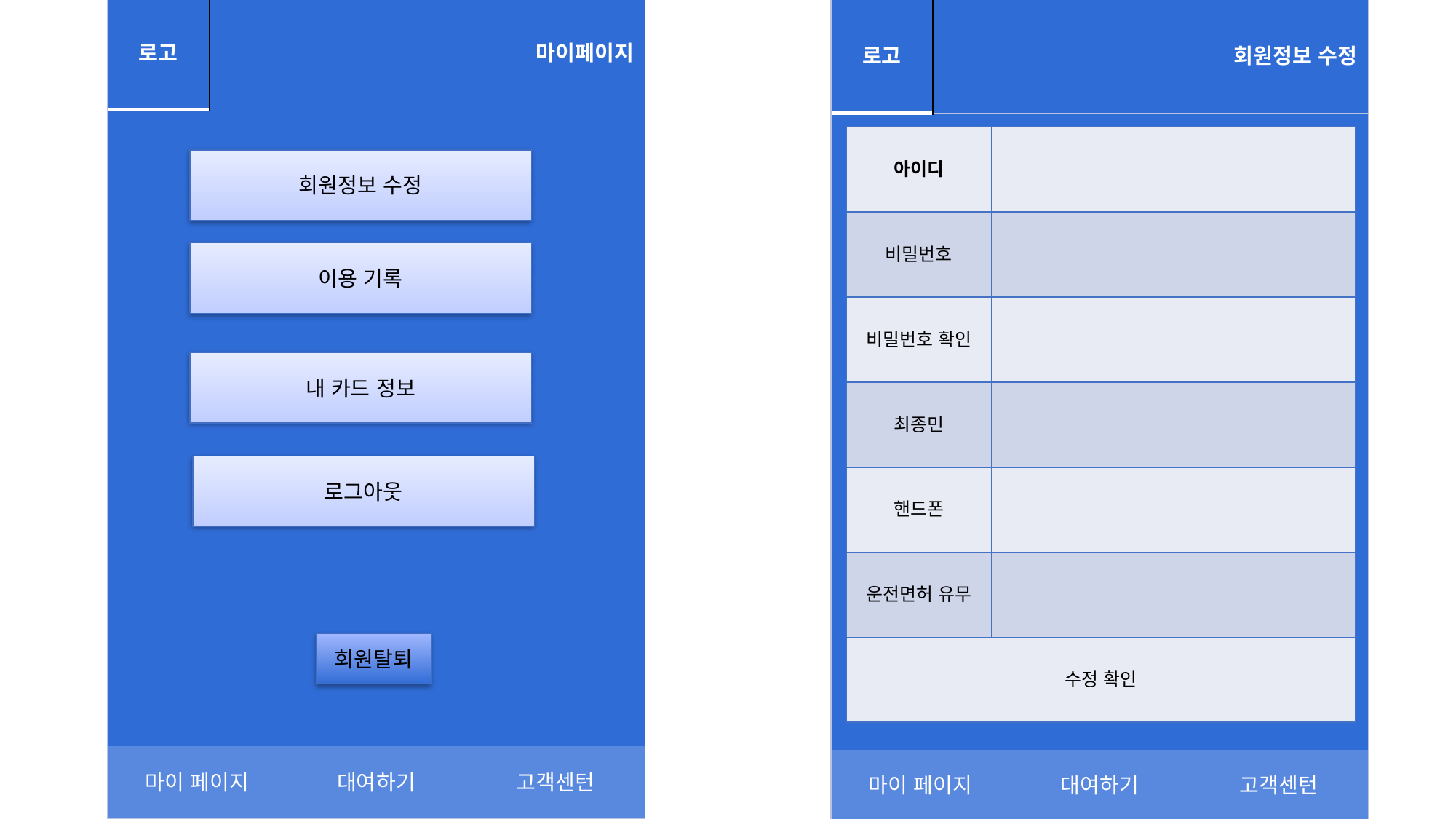

| 로고 | 회원정보 수정 |
| --- | --- |
| 로고 | 마이페이지 |
| --- | --- |
|  |  |  |
| --- | --- | --- |
| 마이 페이지 | 대여하기 | 고객센턴 |
|  |  |  |
| --- | --- | --- |
| 마이 페이지 | 대여하기 | 고객센턴 |
| 아이디 |  |
| --- | --- |
| 비밀번호 |  |
| 비밀번호 확인 |  |
| 최종민 |  |
| 핸드폰 |  |
| 운전면허 유무 |  |
| 수정 확인 |  |
회원정보 수정
이용 기록
내 카드 정보
로그아웃
회원탈퇴